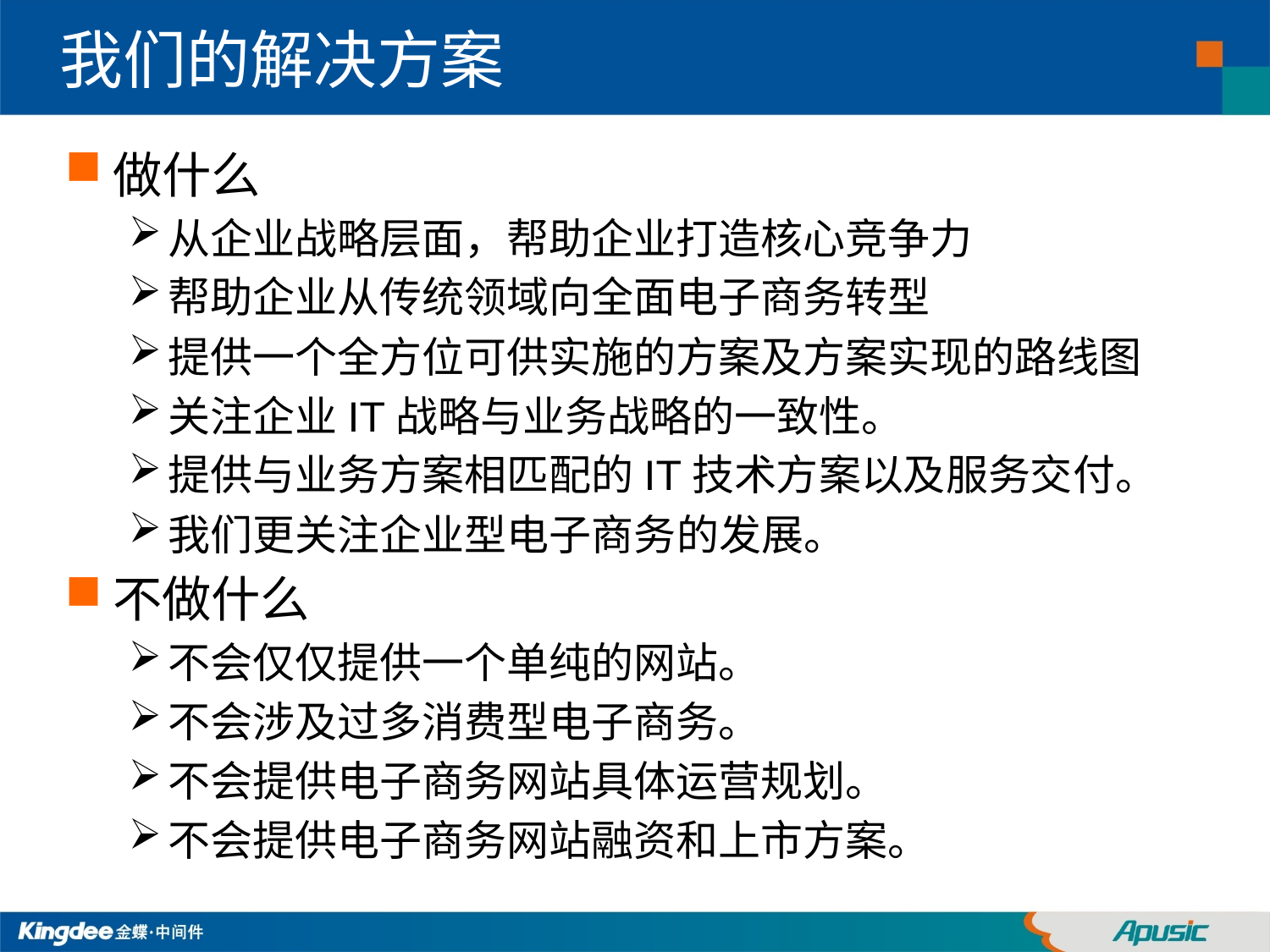

# 我们的解决方案
做什么
从企业战略层面，帮助企业打造核心竞争力
帮助企业从传统领域向全面电子商务转型
提供一个全方位可供实施的方案及方案实现的路线图
关注企业IT战略与业务战略的一致性。
提供与业务方案相匹配的IT技术方案以及服务交付。
我们更关注企业型电子商务的发展。
不做什么
不会仅仅提供一个单纯的网站。
不会涉及过多消费型电子商务。
不会提供电子商务网站具体运营规划。
不会提供电子商务网站融资和上市方案。